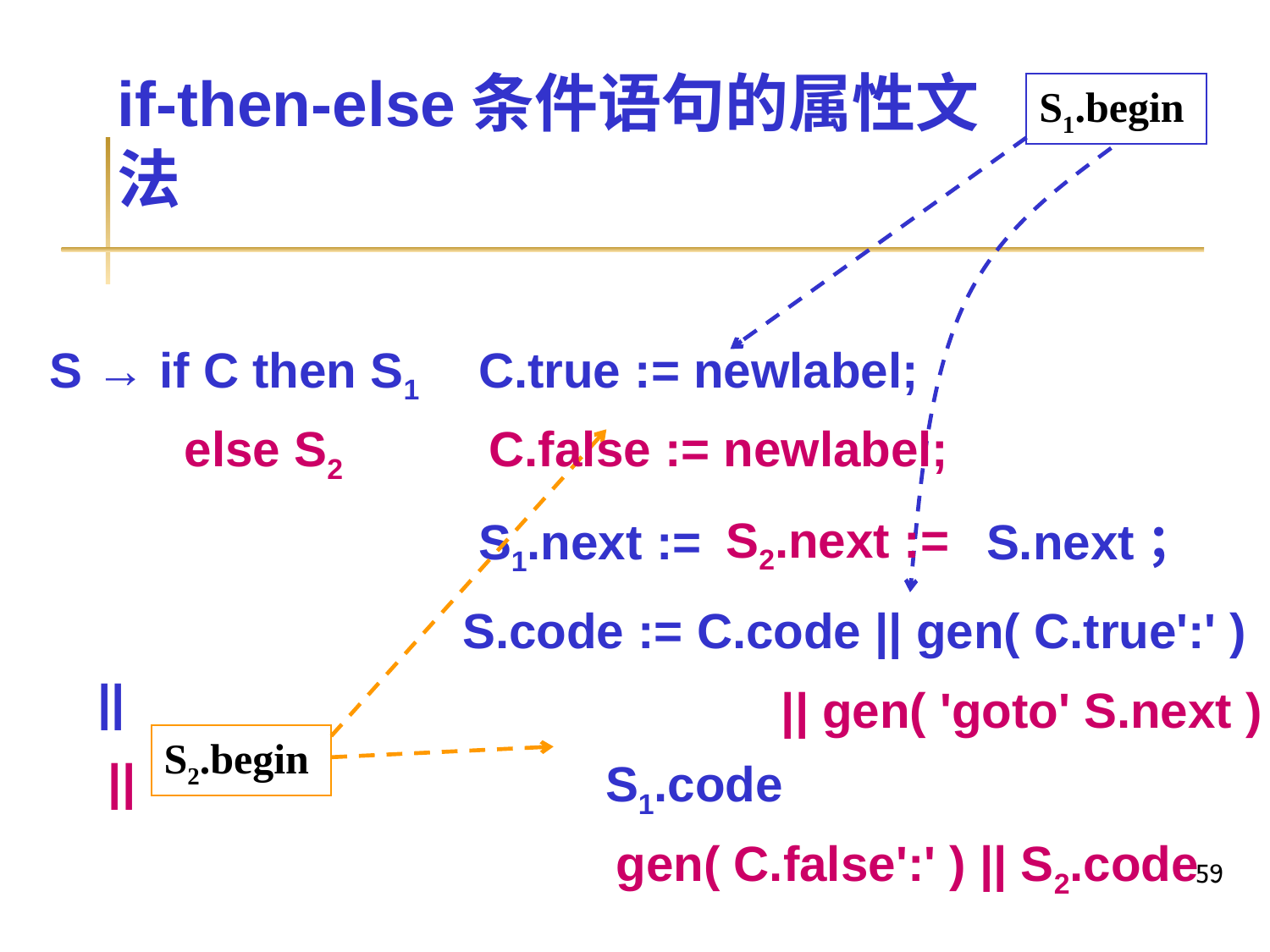

S1.begin

# if-then-else条件语句的属性文法

         else S2          	C.false := newlabel;
					        S2.next :=

                                    	            || gen( 'goto' S.next ) ||
                                    	gen( C.false':' ) || S2.code
S → if C then S1  	C.true := newlabel;

				S1.next := 			S.next；
                              S.code := C.code || gen( C.true':' ) ||
                                    	S1.code

S2.begin

59